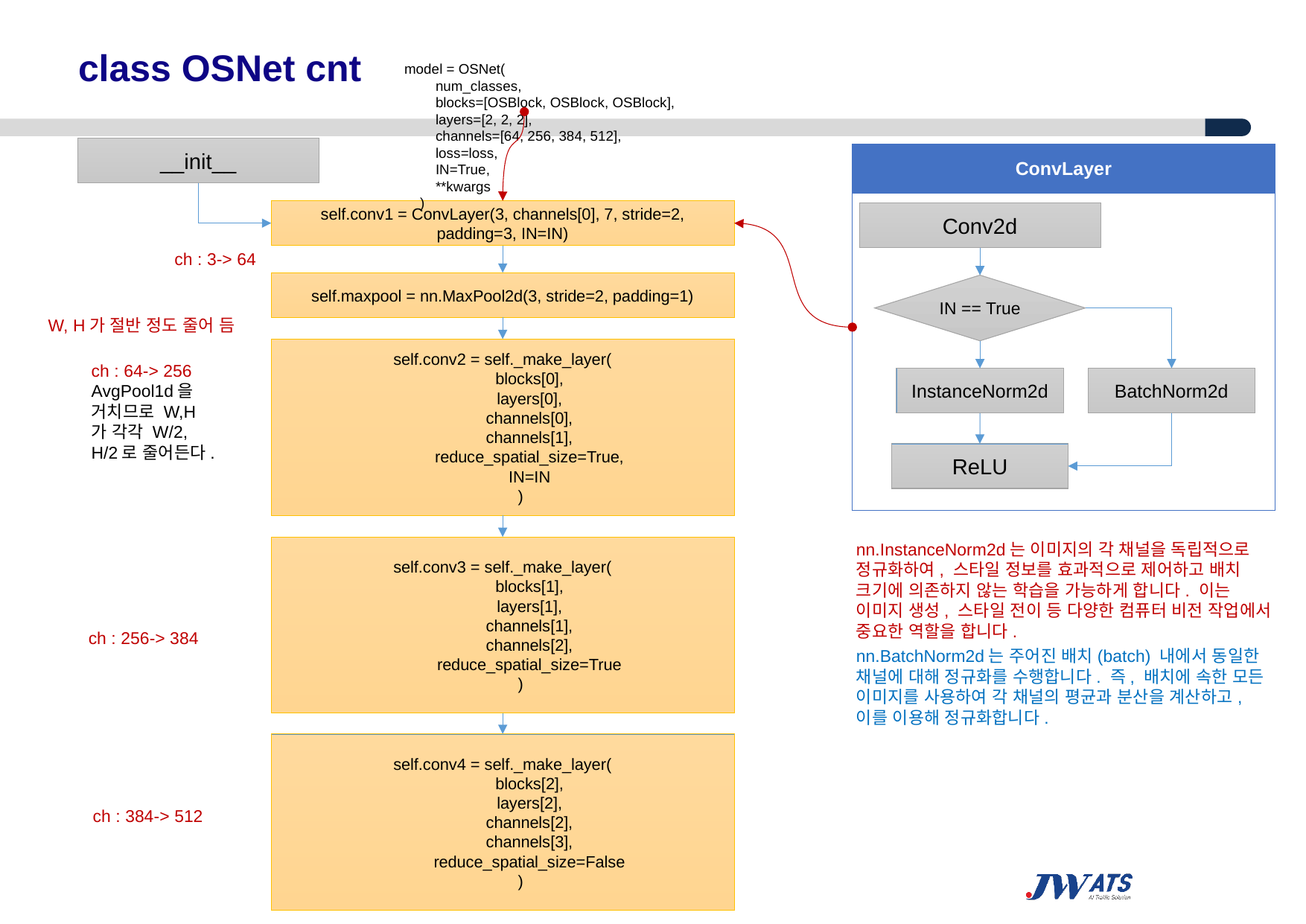

class OSNet cnt
model = OSNet(
        num_classes,
        blocks=[OSBlock, OSBlock, OSBlock],
        layers=[2, 2, 2],
        channels=[64, 256, 384, 512],
        loss=loss,
        IN=True,
        **kwargs
    )
__init__
| ConvLayer |
| --- |
|  |
self.conv1 = ConvLayer(3, channels[0], 7, stride=2, padding=3, IN=IN)
Conv2d
ch : 3-> 64
self.maxpool = nn.MaxPool2d(3, stride=2, padding=1)
IN == True
W, H가 절반 정도 줄어 듬
self.conv2 = self._make_layer(
            blocks[0],
            layers[0],
            channels[0],
            channels[1],
            reduce_spatial_size=True,
            IN=IN
        )
ch : 64-> 256
AvgPool1d을 거치므로 W,H가 각각 W/2, H/2로 줄어든다.
InstanceNorm2d
BatchNorm2d
ReLU
nn.InstanceNorm2d는 이미지의 각 채널을 독립적으로 정규화하여, 스타일 정보를 효과적으로 제어하고 배치 크기에 의존하지 않는 학습을 가능하게 합니다. 이는 이미지 생성, 스타일 전이 등 다양한 컴퓨터 비전 작업에서 중요한 역할을 합니다.
self.conv3 = self._make_layer(
            blocks[1],
            layers[1],
            channels[1],
            channels[2],
            reduce_spatial_size=True
        )
ch : 256-> 384
nn.BatchNorm2d는 주어진 배치(batch) 내에서 동일한 채널에 대해 정규화를 수행합니다. 즉, 배치에 속한 모든 이미지를 사용하여 각 채널의 평균과 분산을 계산하고, 이를 이용해 정규화합니다.
self.conv4 = self._make_layer(
            blocks[2],
            layers[2],
            channels[2],
            channels[3],
            reduce_spatial_size=False
        )
ch : 384-> 512